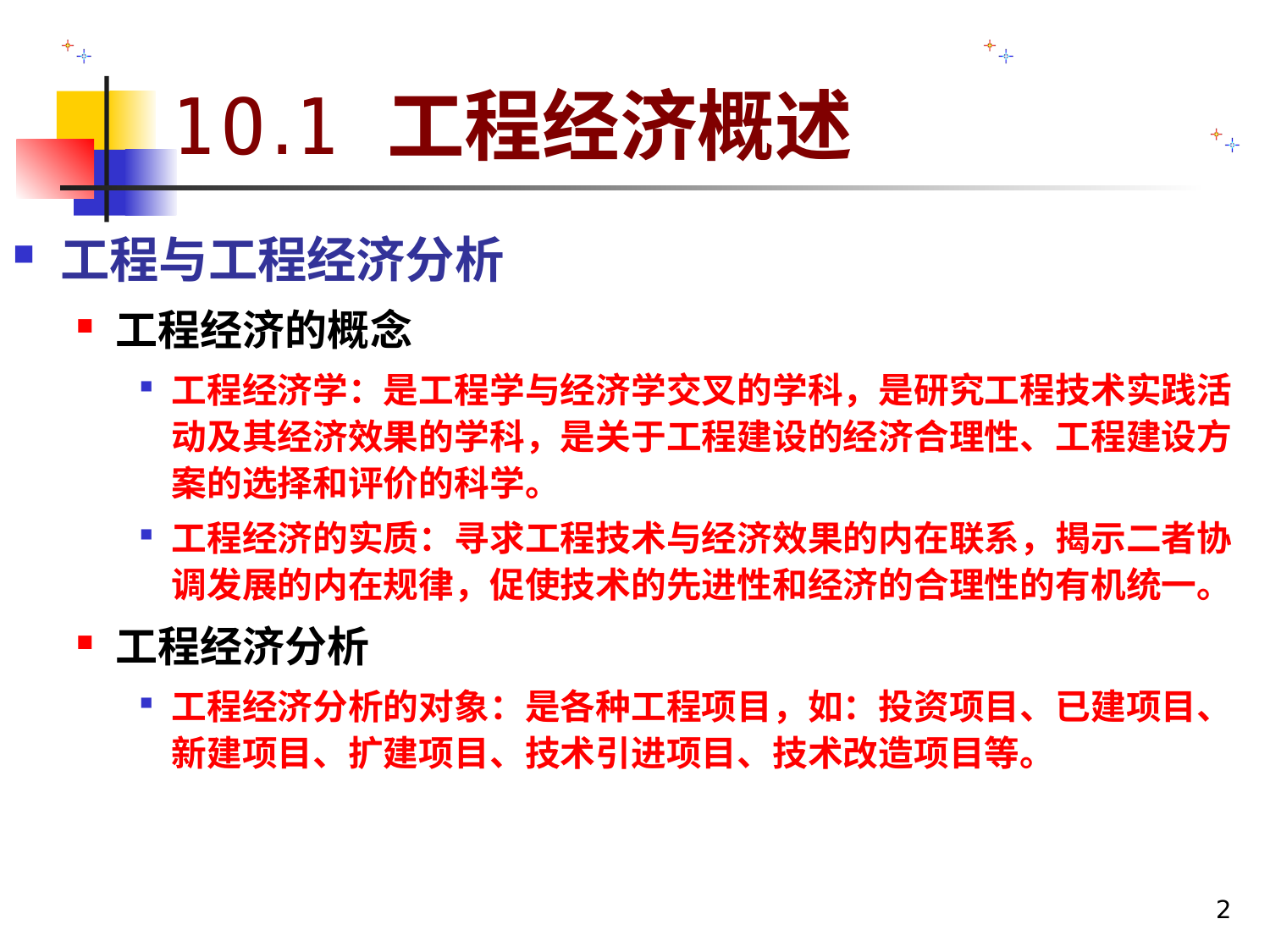

# 10.1 工程经济概述
工程与工程经济分析
工程经济的概念
工程经济学：是工程学与经济学交叉的学科，是研究工程技术实践活动及其经济效果的学科，是关于工程建设的经济合理性、工程建设方案的选择和评价的科学。
工程经济的实质：寻求工程技术与经济效果的内在联系，揭示二者协调发展的内在规律，促使技术的先进性和经济的合理性的有机统一。
工程经济分析
工程经济分析的对象：是各种工程项目，如：投资项目、已建项目、新建项目、扩建项目、技术引进项目、技术改造项目等。
2